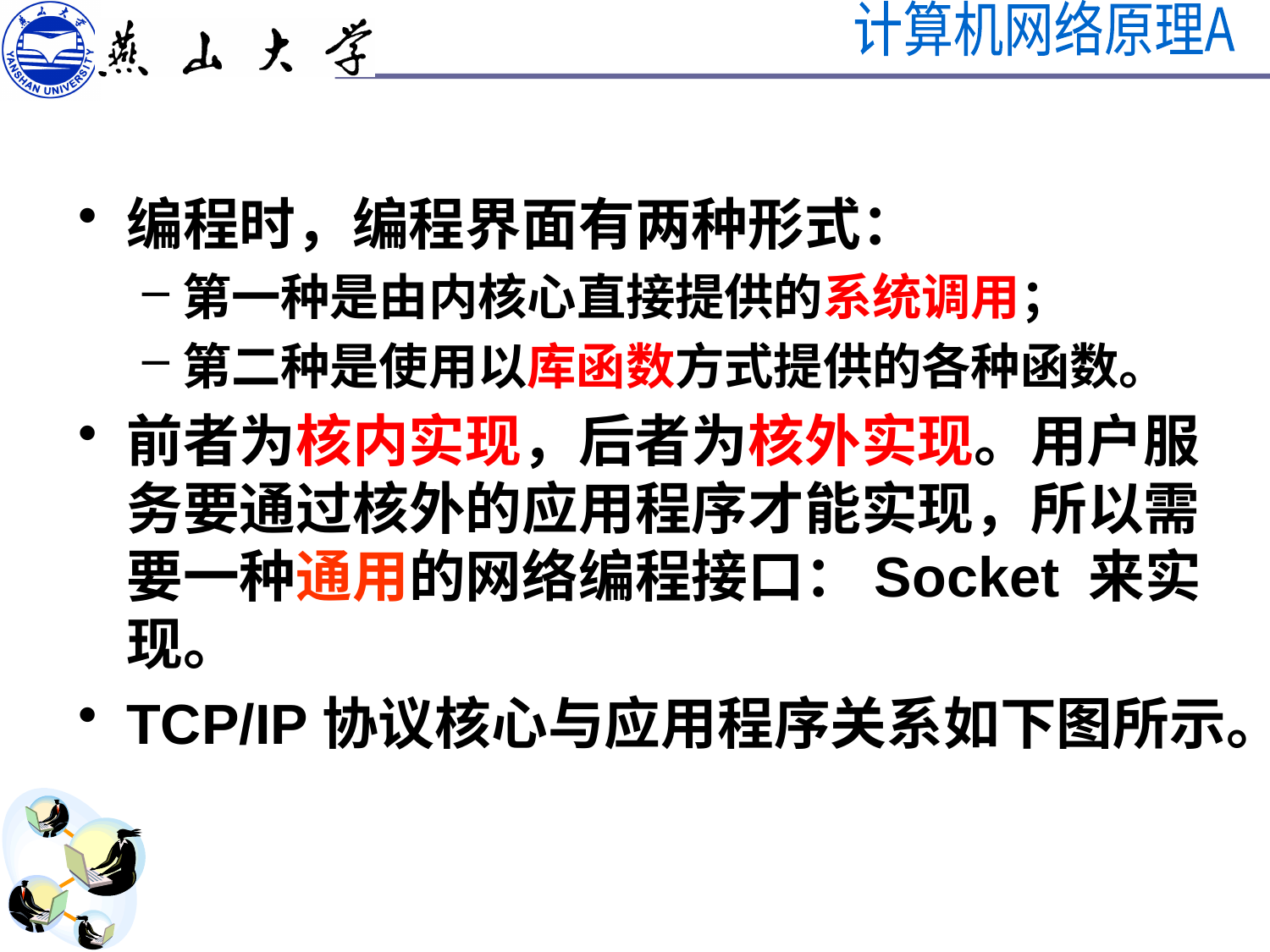

编程时，编程界面有两种形式：
第一种是由内核心直接提供的系统调用；
第二种是使用以库函数方式提供的各种函数。
前者为核内实现，后者为核外实现。用户服务要通过核外的应用程序才能实现，所以需要一种通用的网络编程接口：Socket 来实现。
TCP/IP协议核心与应用程序关系如下图所示。